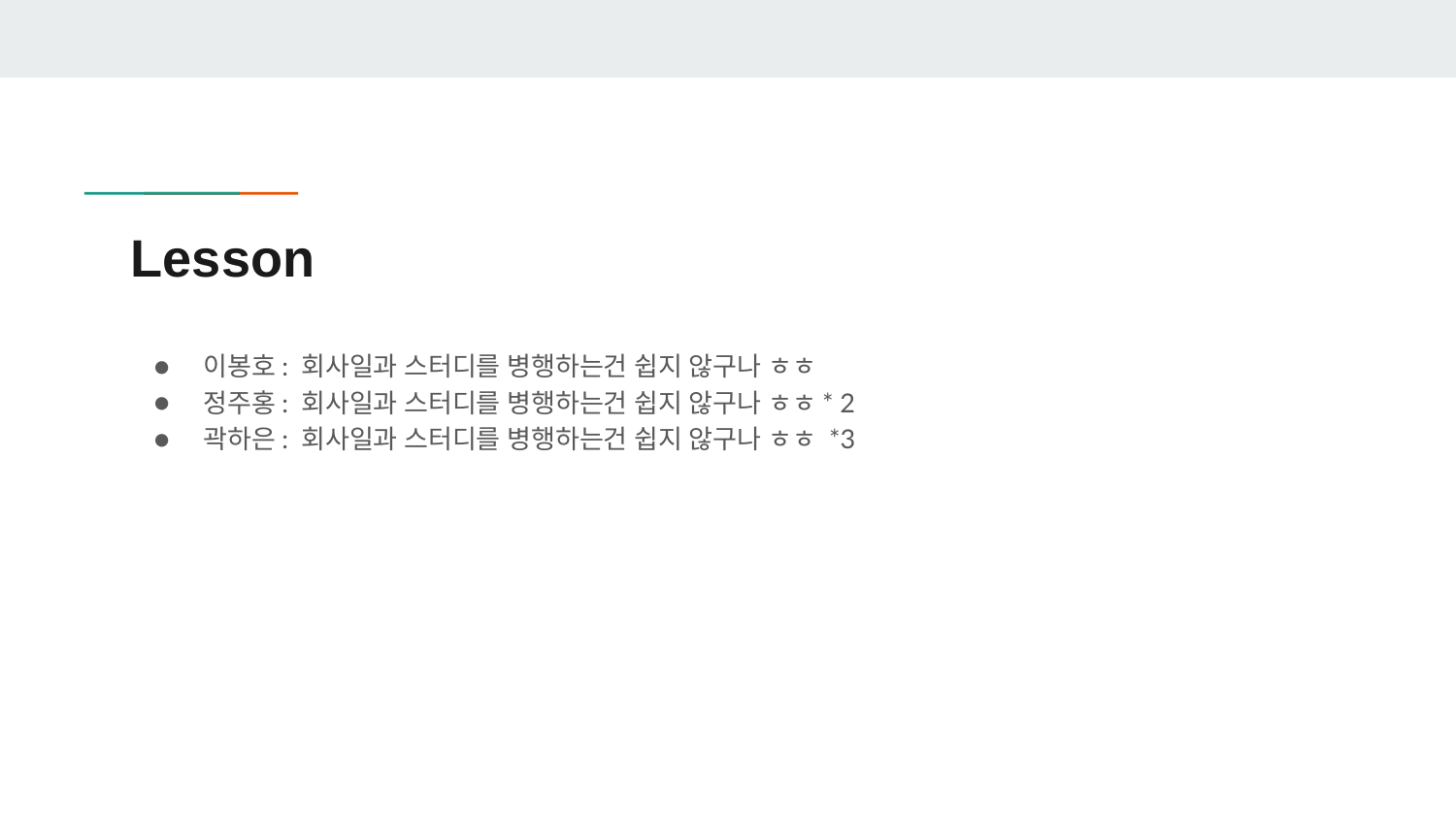

# Lesson
이봉호: 회사일과 스터디를 병행하는건 쉽지 않구나 ㅎㅎ
정주홍: 회사일과 스터디를 병행하는건 쉽지 않구나 ㅎㅎ* 2
곽하은: 회사일과 스터디를 병행하는건 쉽지 않구나 ㅎㅎ *3